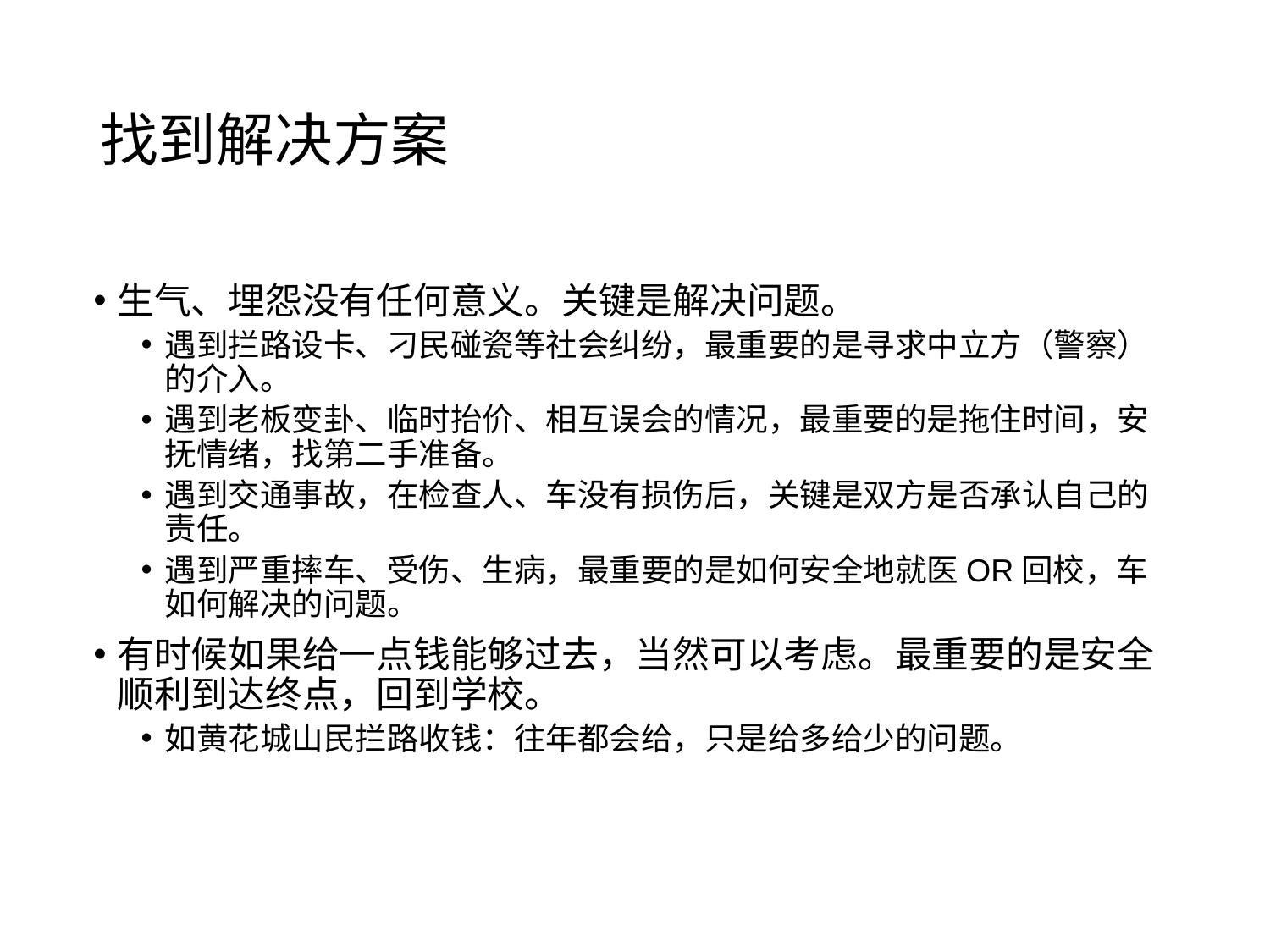

# 找到解决方案
生气、埋怨没有任何意义。关键是解决问题。
遇到拦路设卡、刁民碰瓷等社会纠纷，最重要的是寻求中立方（警察）的介入。
遇到老板变卦、临时抬价、相互误会的情况，最重要的是拖住时间，安抚情绪，找第二手准备。
遇到交通事故，在检查人、车没有损伤后，关键是双方是否承认自己的责任。
遇到严重摔车、受伤、生病，最重要的是如何安全地就医OR回校，车如何解决的问题。
有时候如果给一点钱能够过去，当然可以考虑。最重要的是安全顺利到达终点，回到学校。
如黄花城山民拦路收钱：往年都会给，只是给多给少的问题。